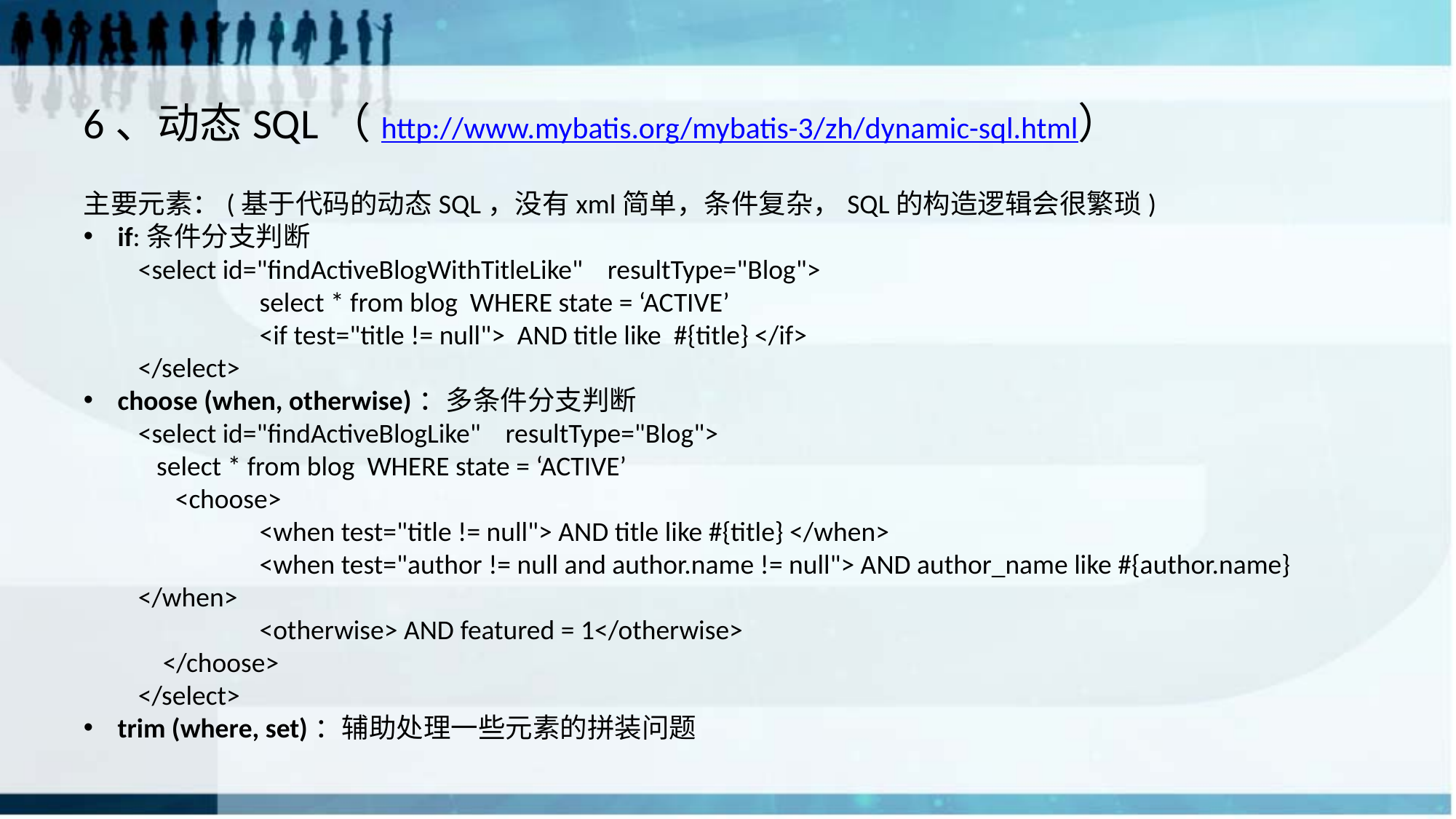

# 6、动态SQL（http://www.mybatis.org/mybatis-3/zh/dynamic-sql.html）
主要元素：(基于代码的动态SQL，没有xml简单，条件复杂，SQL的构造逻辑会很繁琐)
if:条件分支判断
<select id="findActiveBlogWithTitleLike"    resultType="Blog">
	  select * from blog  WHERE state = ‘ACTIVE’
	  <if test="title != null">  AND title like  #{title} </if>
</select>
choose (when, otherwise)：多条件分支判断
<select id="findActiveBlogLike"    resultType="Blog">
   select * from blog  WHERE state = ‘ACTIVE’
      <choose>
	  <when test="title != null"> AND title like #{title} </when>
	  <when test="author != null and author.name != null"> AND author_name like #{author.name} </when>
	  <otherwise> AND featured = 1</otherwise>
    </choose>
</select>
trim (where, set)：辅助处理一些元素的拼装问题